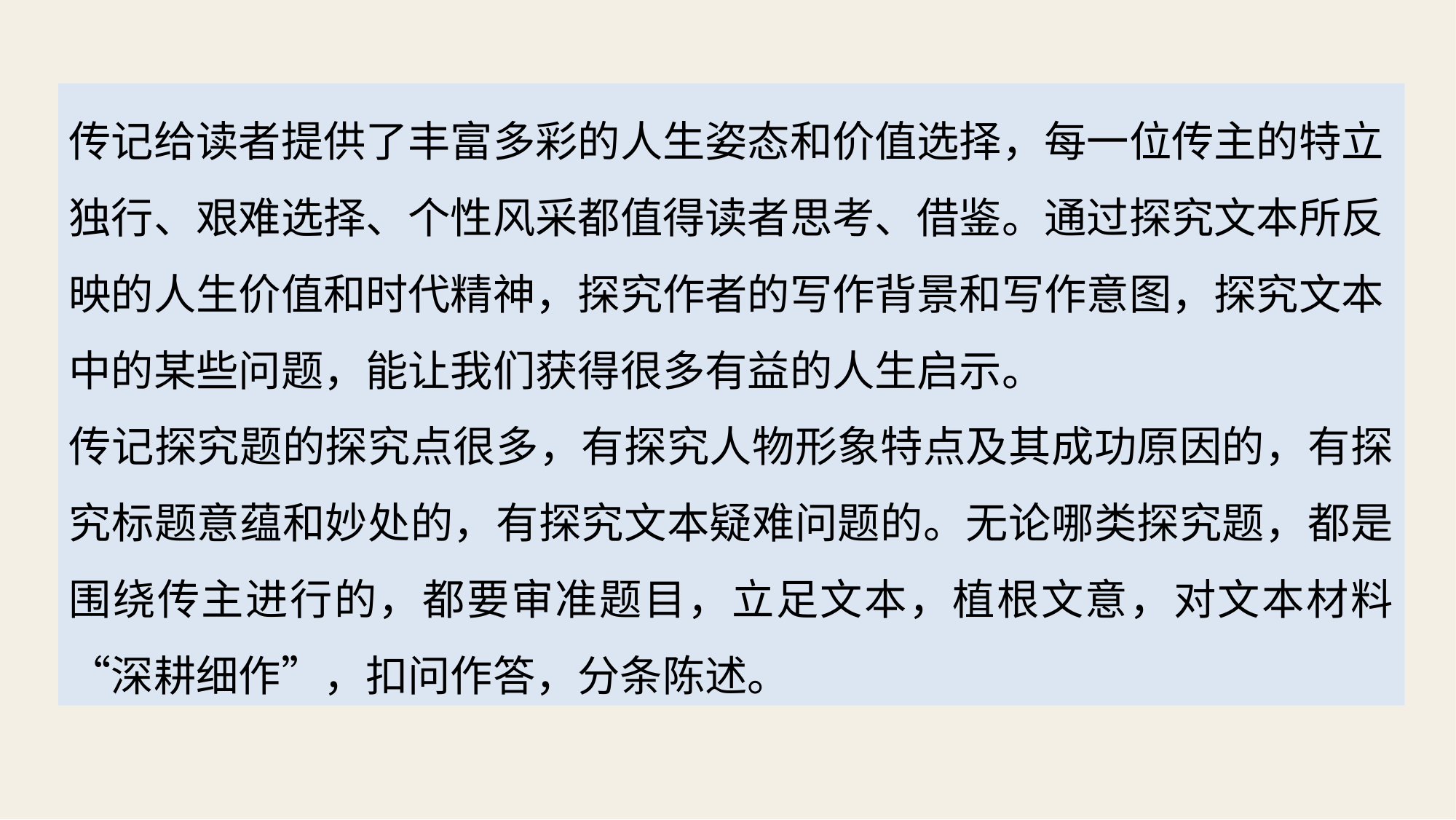

传记给读者提供了丰富多彩的人生姿态和价值选择，每一位传主的特立独行、艰难选择、个性风采都值得读者思考、借鉴。通过探究文本所反映的人生价值和时代精神，探究作者的写作背景和写作意图，探究文本中的某些问题，能让我们获得很多有益的人生启示。
传记探究题的探究点很多，有探究人物形象特点及其成功原因的，有探究标题意蕴和妙处的，有探究文本疑难问题的。无论哪类探究题，都是围绕传主进行的，都要审准题目，立足文本，植根文意，对文本材料“深耕细作”，扣问作答，分条陈述。